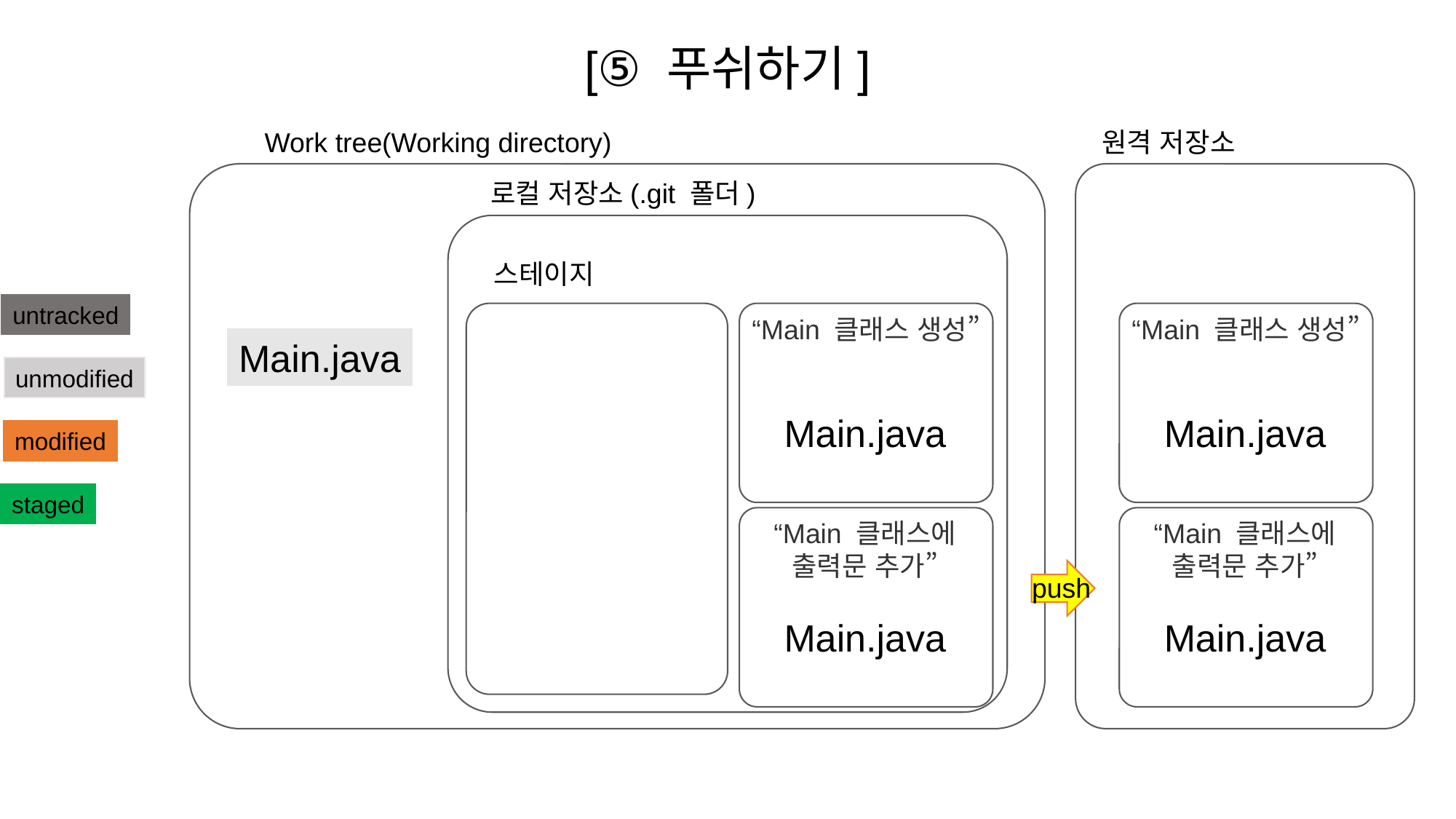

[⑤ 푸쉬하기]
Work tree(Working directory)
원격 저장소

로컬 저장소(.git 폴더)

스테이지
untracked
unmodified
modified
staged

“Main 클래스 생성”
“Main 클래스 생성”
Main.java
Main.java
Main.java

“Main 클래스에
출력문 추가”
“Main 클래스에
출력문 추가”

push
Main.java
Main.java